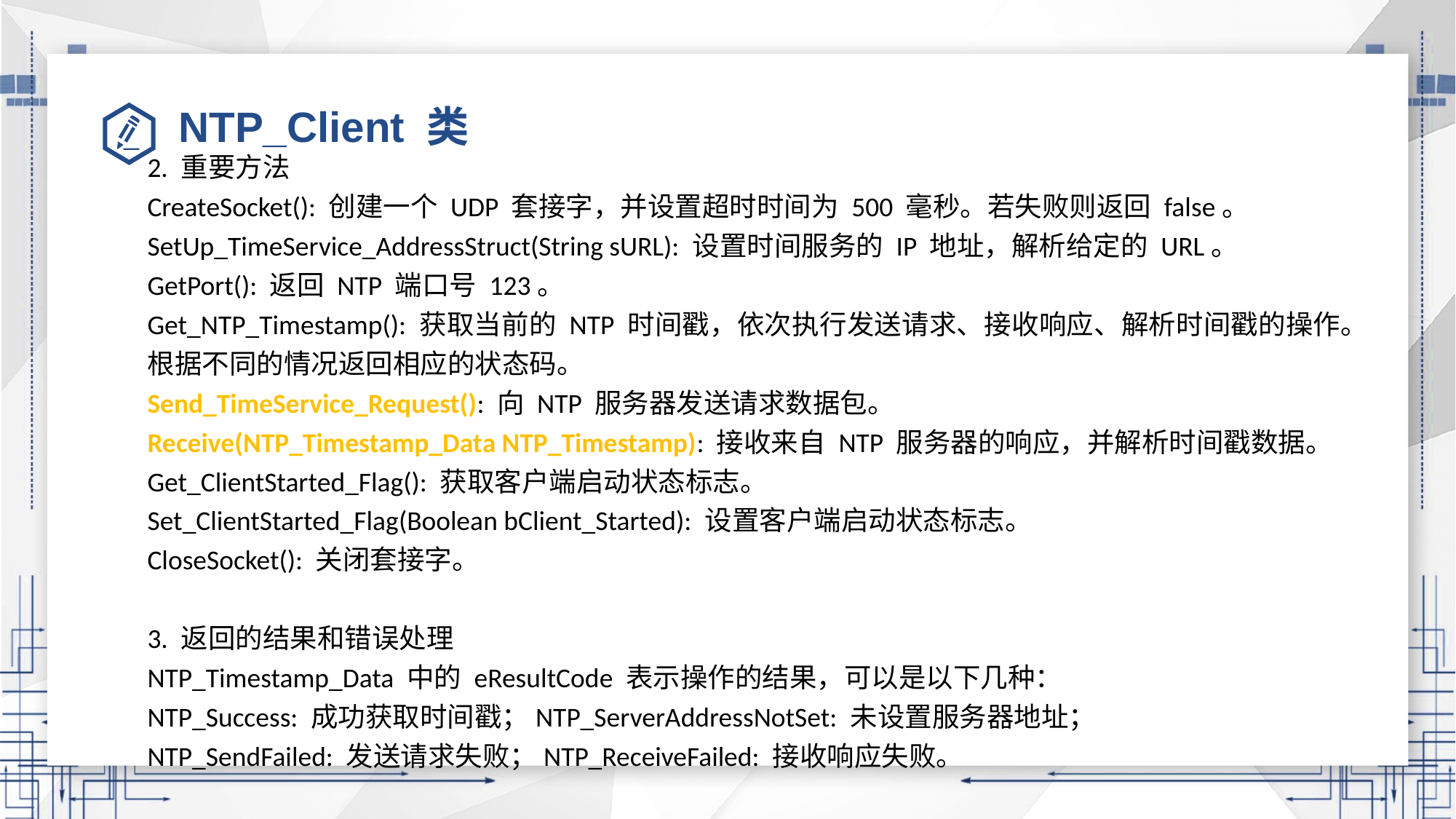

# NTP_Client 类
2. 重要方法
CreateSocket(): 创建一个 UDP 套接字，并设置超时时间为 500 毫秒。若失败则返回 false。
SetUp_TimeService_AddressStruct(String sURL): 设置时间服务的 IP 地址，解析给定的 URL。
GetPort(): 返回 NTP 端口号 123。
Get_NTP_Timestamp(): 获取当前的 NTP 时间戳，依次执行发送请求、接收响应、解析时间戳的操作。根据不同的情况返回相应的状态码。
Send_TimeService_Request(): 向 NTP 服务器发送请求数据包。
Receive(NTP_Timestamp_Data NTP_Timestamp): 接收来自 NTP 服务器的响应，并解析时间戳数据。
Get_ClientStarted_Flag(): 获取客户端启动状态标志。
Set_ClientStarted_Flag(Boolean bClient_Started): 设置客户端启动状态标志。
CloseSocket(): 关闭套接字。

3. 返回的结果和错误处理
NTP_Timestamp_Data 中的 eResultCode 表示操作的结果，可以是以下几种：
NTP_Success: 成功获取时间戳；NTP_ServerAddressNotSet: 未设置服务器地址；
NTP_SendFailed: 发送请求失败；NTP_ReceiveFailed: 接收响应失败。